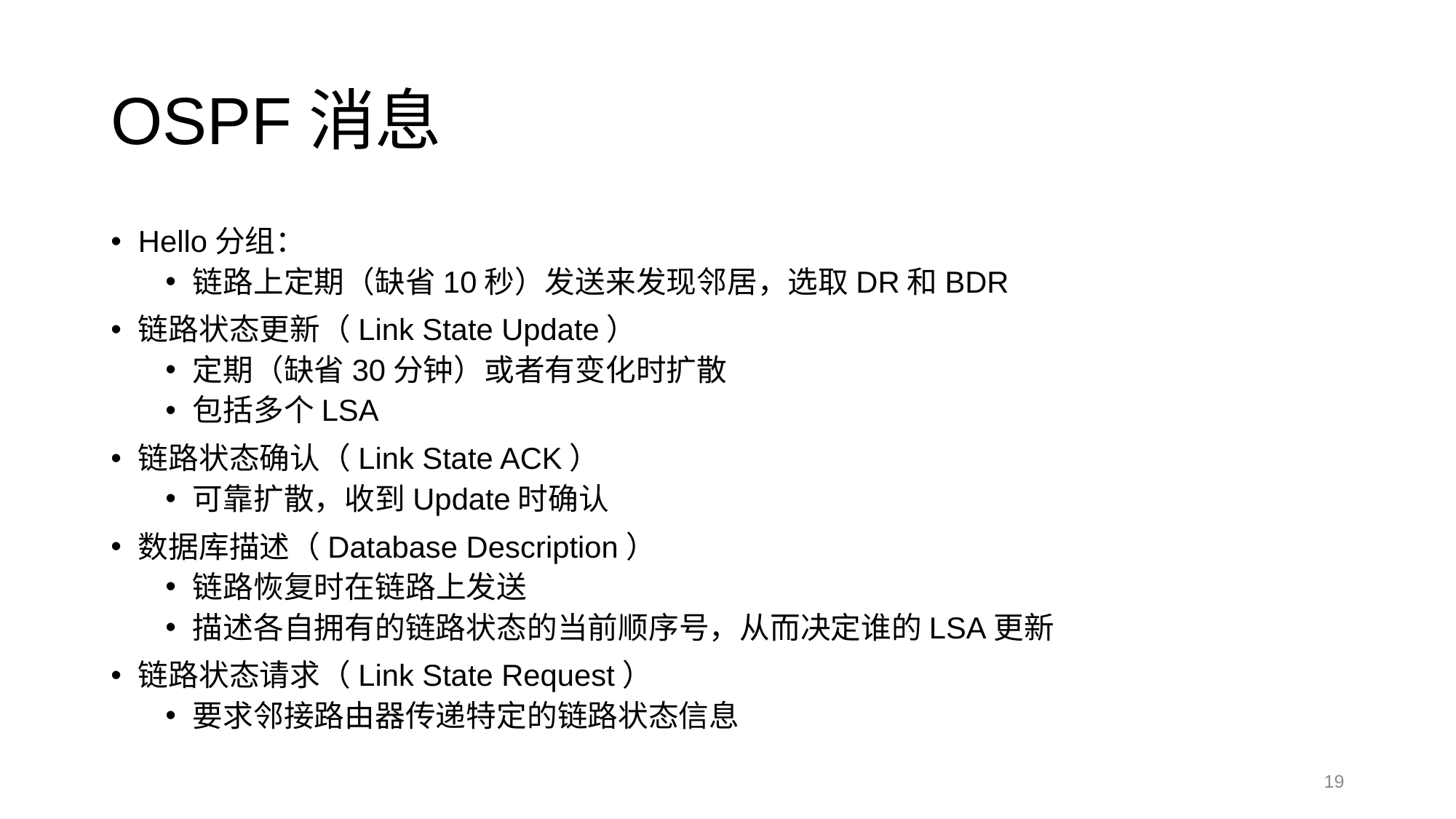

# OSPF消息
Hello分组：
链路上定期（缺省10秒）发送来发现邻居，选取DR和BDR
链路状态更新（Link State Update）
定期（缺省30分钟）或者有变化时扩散
包括多个LSA
链路状态确认（Link State ACK）
可靠扩散，收到Update时确认
数据库描述（Database Description）
链路恢复时在链路上发送
描述各自拥有的链路状态的当前顺序号，从而决定谁的LSA更新
链路状态请求（Link State Request）
要求邻接路由器传递特定的链路状态信息
19